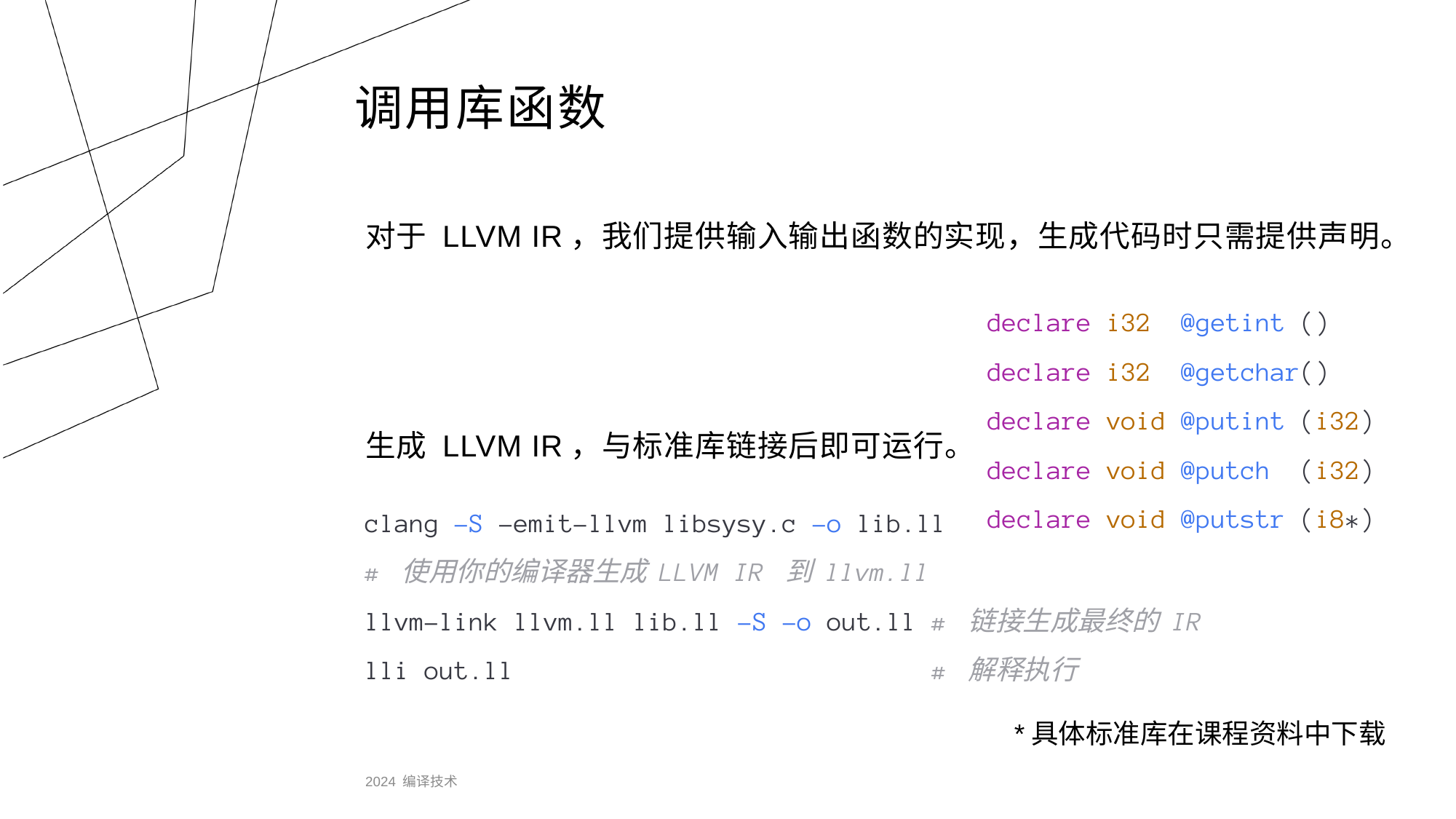

# 调用库函数
对于 LLVM IR，我们提供输入输出函数的实现，生成代码时只需提供声明。

生成 LLVM IR，与标准库链接后即可运行。
declare i32  @getint ()
declare i32  @getchar()
declare void @putint (i32)
declare void @putch  (i32)
declare void @putstr (i8*)
clang -S -emit-llvm libsysy.c -o lib.ll
# 使用你的编译器生成 LLVM IR 到 llvm.ll
llvm-link llvm.ll lib.ll -S -o out.ll # 链接生成最终的 IR
lli out.ll                            # 解释执行
*具体标准库在课程资料中下载
2024 编译技术
23